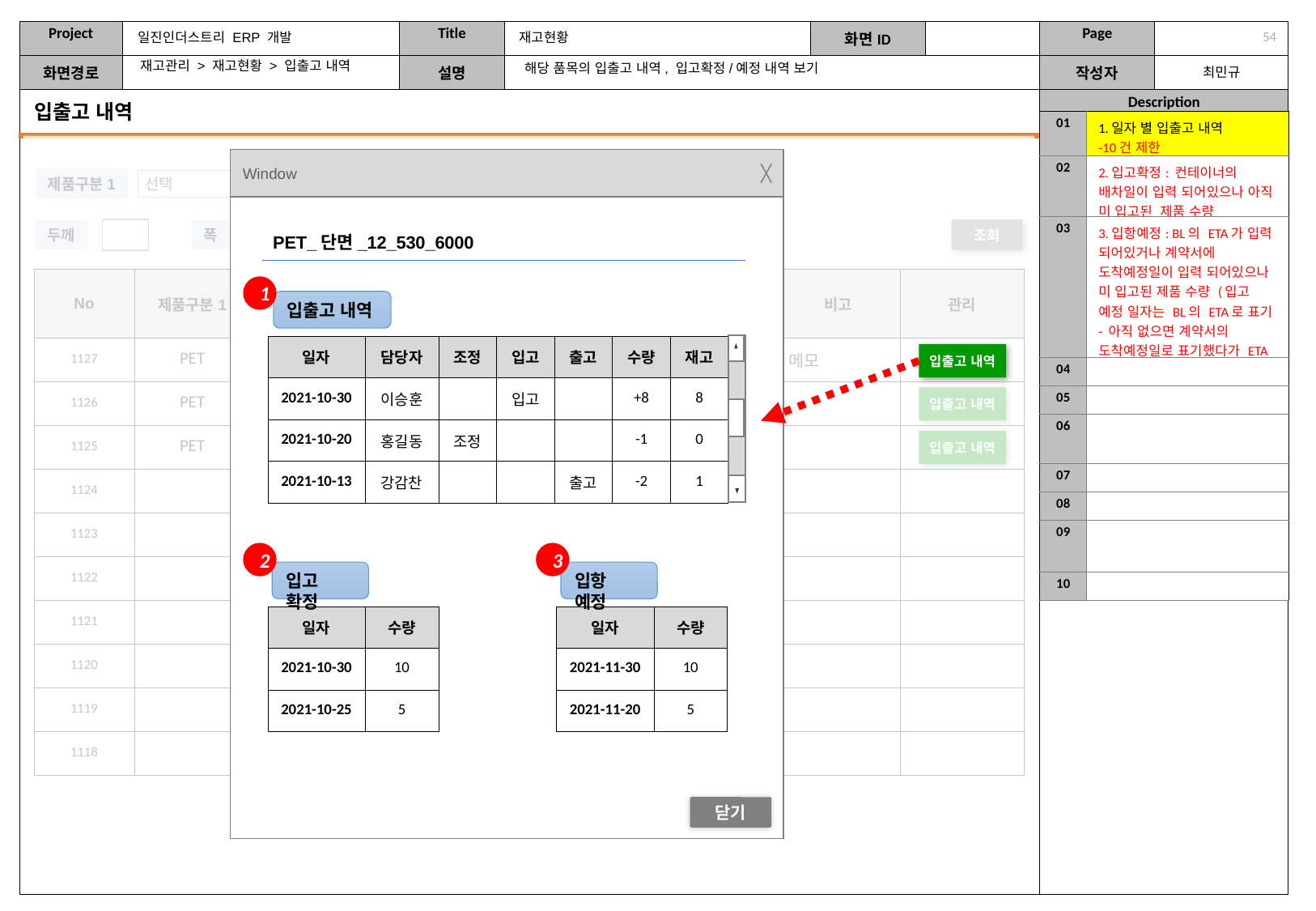

일진인더스트리 ERP 개발
재고현황
54
재고관리 > 재고현황 > 입출고 내역
해당 품목의 입출고 내역, 입고확정/예정 내역 보기
입출고 내역
| 01 | 1.일자 별 입출고 내역 -10건 제한 |
| --- | --- |
| 02 | 2.입고확정: 컨테이너의 배차일이 입력 되어있으나 아직 미 입고된 제품 수량 |
| 03 | 3.입항예정: BL의 ETA가 입력 되어있거나 계약서에 도착예정일이 입력 되어있으나 미 입고된 제품 수량 (입고 예정 일자는 BL의 ETA로 표기 - 아직 없으면 계약서의 도착예정일로 표기했다가 ETA가 입력되면 ETA로 변경) |
| 04 |  |
| 05 |  |
| 06 |  |
| 07 |  |
| 08 |  |
| 09 |  |
| 10 |  |

Window

제품구분1
제품구분2
선택

선택

두께

폭

비고

조회
~
PET_단면_12_530_6000
| No | 제품구분1 | 제품명 | 현재고 | 금일출고 | 비고 | 관리 |
| --- | --- | --- | --- | --- | --- | --- |
| 1127 | PET | PET\_단면\_12\_530\_6000 | 1 | 8 | 메모 |  |
| 1126 | PET | PET\_단면\_12\_530\_12000 | 41 | 4 |  |  |
| 1125 | PET | PET\_태양광\_250\_1350\_1000 |  |  |  |  |
| 1124 |  |  |  |  |  |  |
| 1123 |  |  |  |  |  |  |
| 1122 |  |  |  |  |  |  |
| 1121 |  |  |  |  |  |  |
| 1120 |  |  |  |  |  |  |
| 1119 |  |  |  |  |  |  |
| 1118 |  |  |  |  |  |  |
1
입출고 내역

| 일자 | 담당자 | 조정 | 입고 | 출고 | 수량 | 재고 |
| --- | --- | --- | --- | --- | --- | --- |
| 2021-10-30 | 이승훈 |  | 입고 |  | +8 | 8 |
| 2021-10-20 | 홍길동 | 조정 |  |  | -1 | 0 |
| 2021-10-13 | 강감찬 |  |  | 출고 | -2 | 1 |
입출고 내역
입출고 내역
입출고 내역
2
3
입고 확정
입항 예정
| 일자 | 수량 |
| --- | --- |
| 2021-10-30 | 10 |
| 2021-10-25 | 5 |
| 일자 | 수량 |
| --- | --- |
| 2021-11-30 | 10 |
| 2021-11-20 | 5 |
닫기
<   1   2   3   4   …   9   10   >